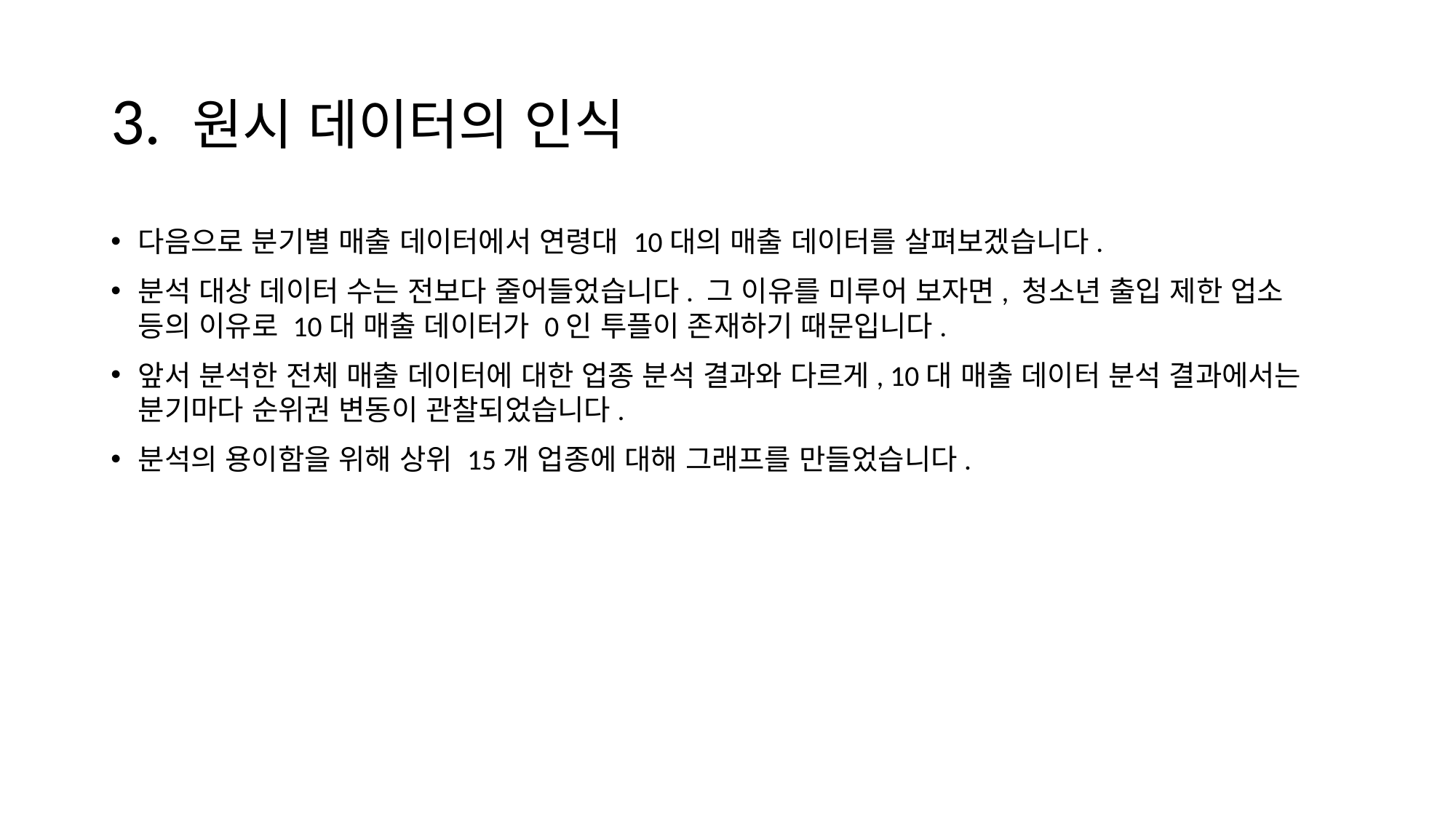

# 3. 원시 데이터의 인식
다음으로 분기별 매출 데이터에서 연령대 10대의 매출 데이터를 살펴보겠습니다.
분석 대상 데이터 수는 전보다 줄어들었습니다. 그 이유를 미루어 보자면, 청소년 출입 제한 업소 등의 이유로 10대 매출 데이터가 0인 투플이 존재하기 때문입니다.
앞서 분석한 전체 매출 데이터에 대한 업종 분석 결과와 다르게, 10대 매출 데이터 분석 결과에서는 분기마다 순위권 변동이 관찰되었습니다.
분석의 용이함을 위해 상위 15개 업종에 대해 그래프를 만들었습니다.